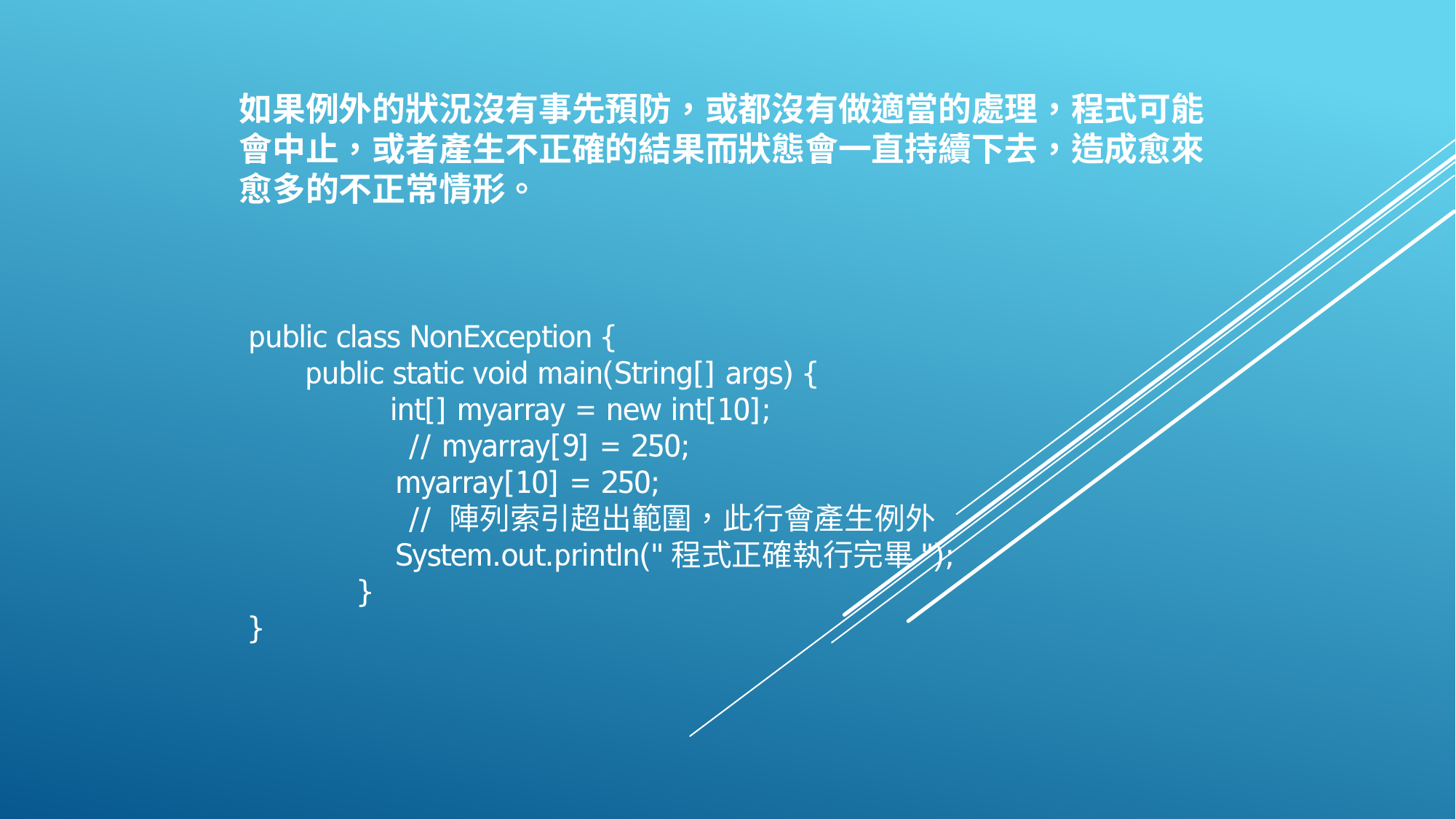

如果例外的狀況沒有事先預防，或都沒有做適當的處理，程式可能會中止，或者產生不正確的結果而狀態會一直持續下去，造成愈來愈多的不正常情形。

public class NonException {
      public static void main(String[] args) {
               int[] myarray = new int[10];
                 // myarray[9] = 250;
	    myarray[10] = 250;
                 // 陣列索引超出範圍，此行會產生例外
	    System.out.println("程式正確執行完畢");
	}
}